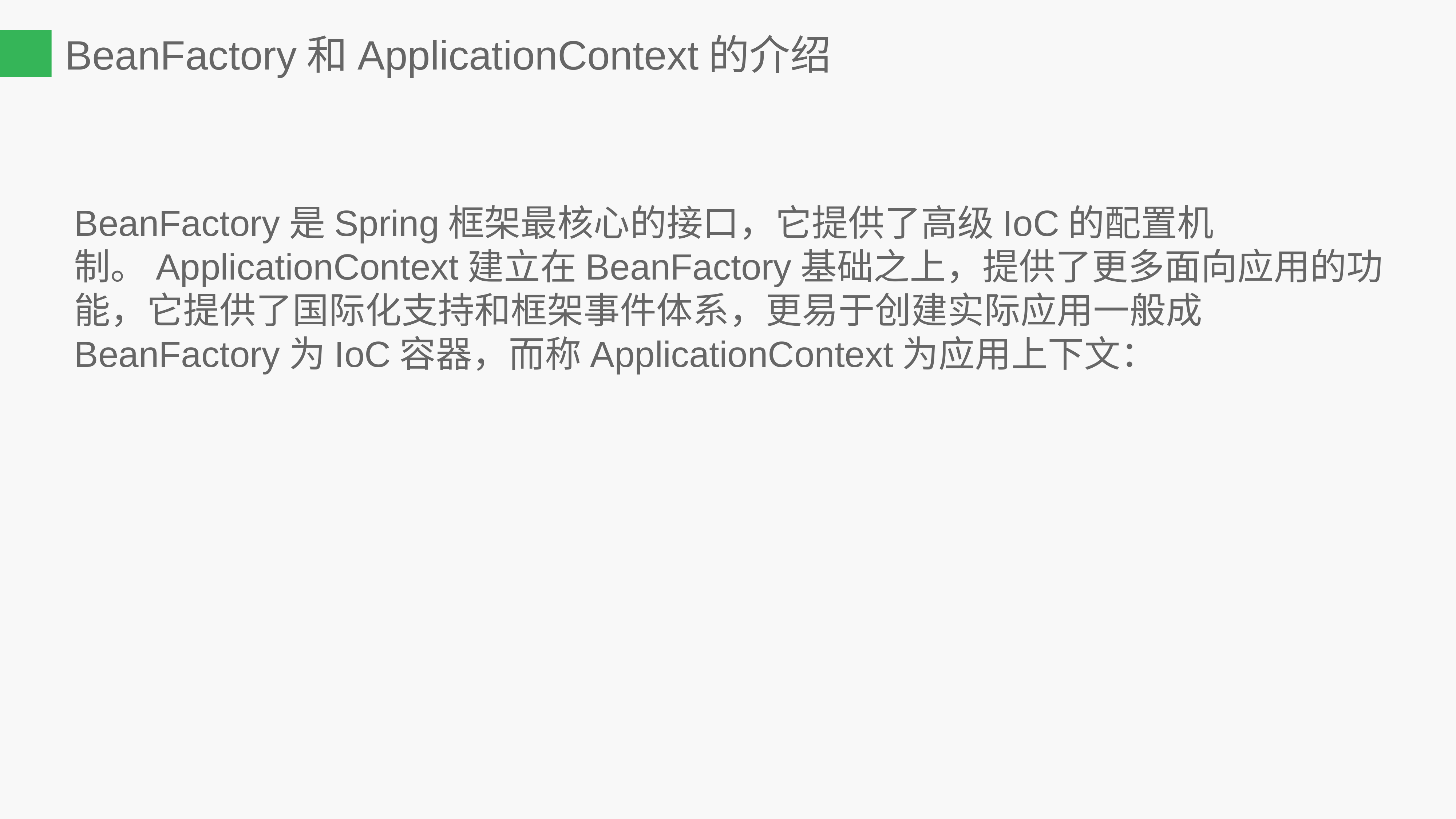

BeanFactory和ApplicationContext的介绍

BeanFactory是Spring框架最核心的接口，它提供了高级IoC的配置机制。ApplicationContext建立在BeanFactory基础之上，提供了更多面向应用的功能，它提供了国际化支持和框架事件体系，更易于创建实际应用一般成BeanFactory为IoC容器，而称ApplicationContext为应用上下文：